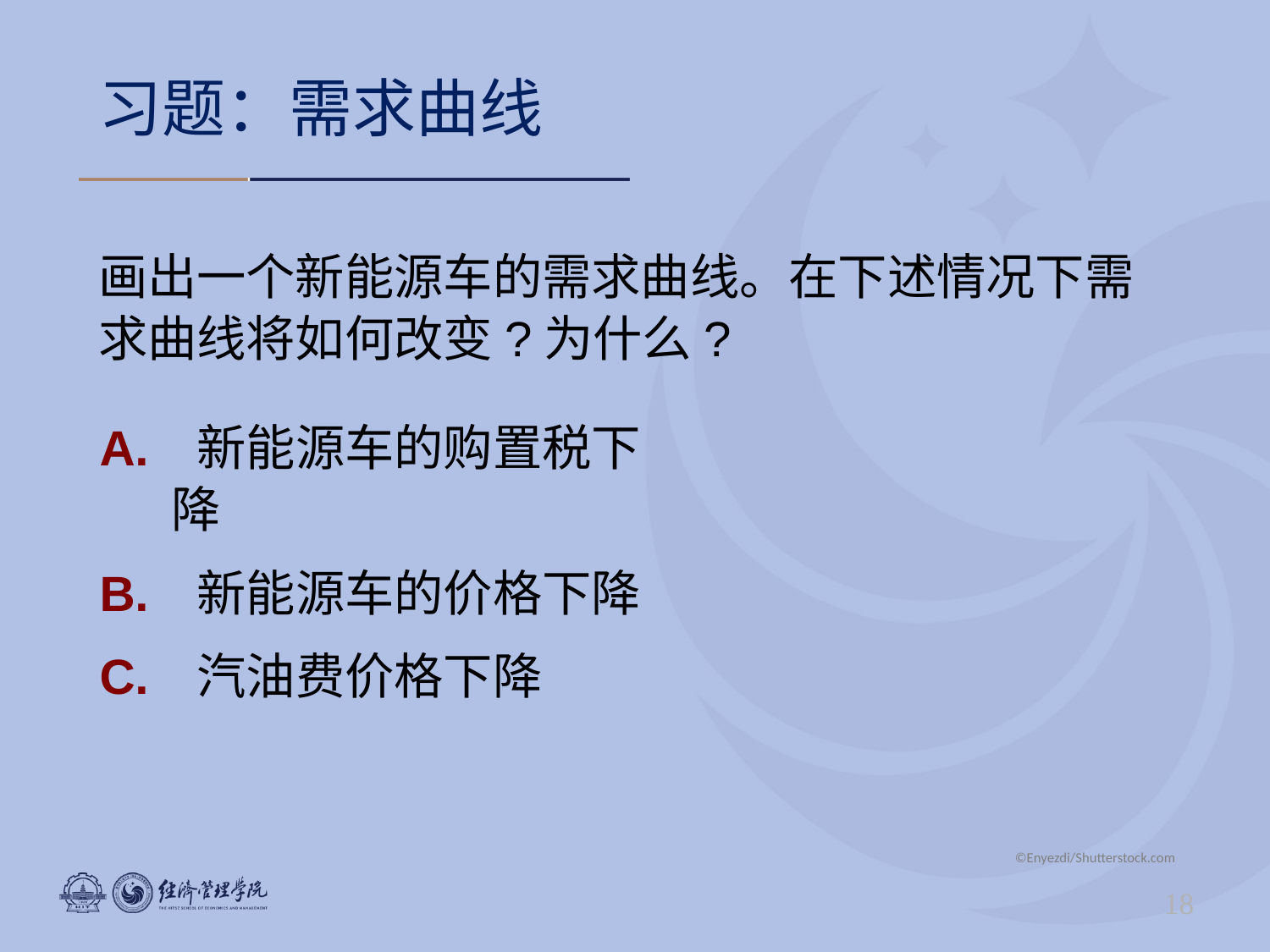

# 习题：需求曲线
画出一个新能源车的需求曲线。在下述情况下需求曲线将如何改变?为什么?
A.	 新能源车的购置税下降
B.	 新能源车的价格下降
C.	 汽油费价格下降
©Enyezdi/Shutterstock.com